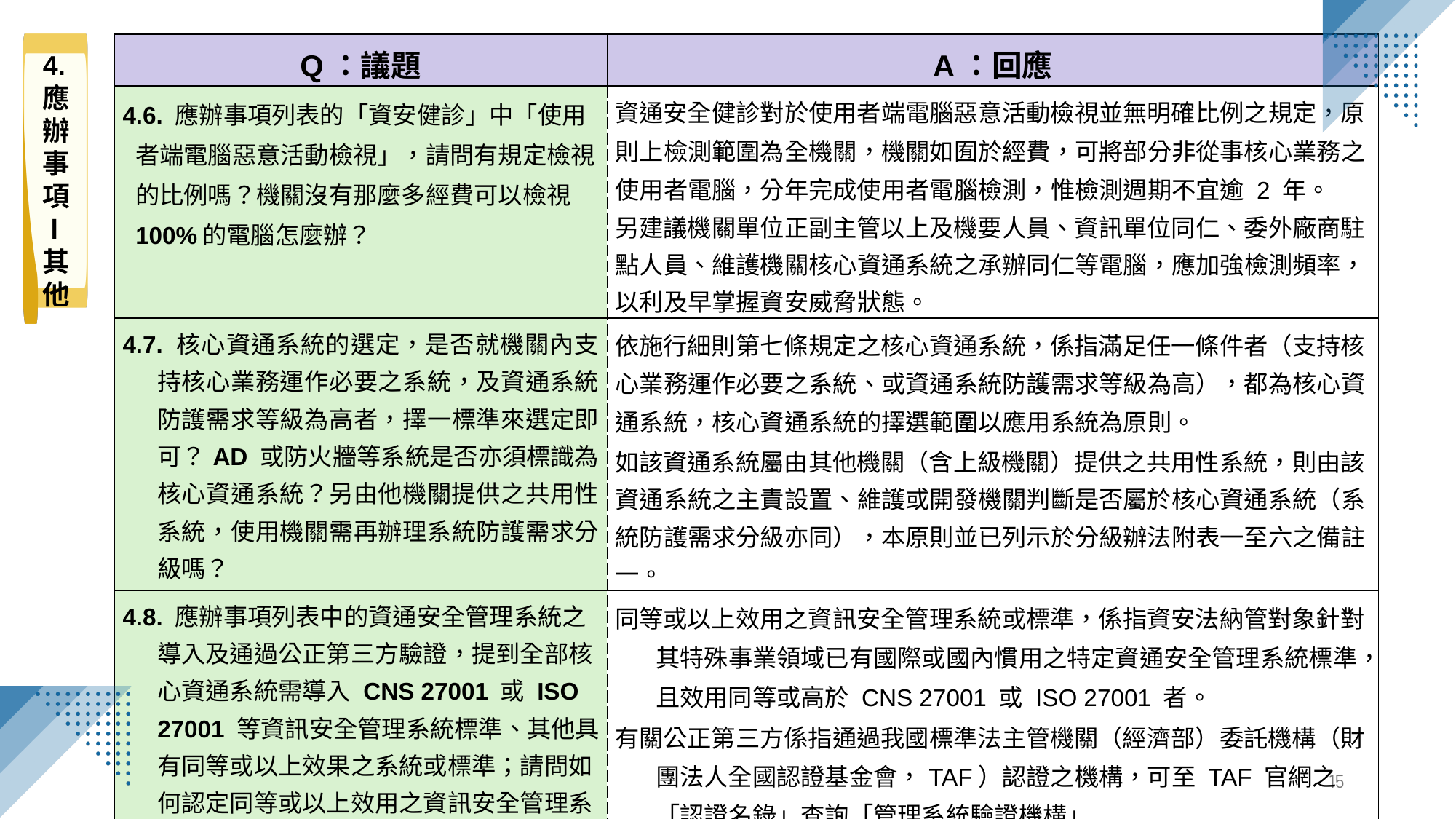

4.應辦事項
 l
其他

| Q：議題 | A：回應 |
| --- | --- |
| 4.6. 應辦事項列表的「資安健診」中「使用者端電腦惡意活動檢視」，請問有規定檢視的比例嗎？機關沒有那麼多經費可以檢視100%的電腦怎麼辦？ | 資通安全健診對於使用者端電腦惡意活動檢視並無明確比例之規定，原則上檢測範圍為全機關，機關如囿於經費，可將部分非從事核心業務之使用者電腦，分年完成使用者電腦檢測，惟檢測週期不宜逾 2 年。 另建議機關單位正副主管以上及機要人員、資訊單位同仁、委外廠商駐點人員、維護機關核心資通系統之承辦同仁等電腦，應加強檢測頻率，以利及早掌握資安威脅狀態。 |
| 4.7. 核心資通系統的選定，是否就機關內支持核心業務運作必要之系統，及資通系統防護需求等級為高者，擇一標準來選定即可？AD 或防火牆等系統是否亦須標識為核心資通系統？另由他機關提供之共用性系統，使用機關需再辦理系統防護需求分級嗎？ | 依施行細則第七條規定之核心資通系統，係指滿足任一條件者（支持核心業務運作必要之系統、或資通系統防護需求等級為高），都為核心資通系統，核心資通系統的擇選範圍以應用系統為原則。 如該資通系統屬由其他機關（含上級機關）提供之共用性系統，則由該資通系統之主責設置、維護或開發機關判斷是否屬於核心資通系統（系統防護需求分級亦同），本原則並已列示於分級辦法附表一至六之備註一。 |
| 4.8. 應辦事項列表中的資通安全管理系統之導入及通過公正第三方驗證，提到全部核心資通系統需導入 CNS 27001 或 ISO 27001 等資訊安全管理系統標準、其他具有同等或以上效果之系統或標準；請問如何認定同等或以上效用之資訊安全管理系統或標準？另所謂公正第三方驗證之「公正第三方」，是指那些機構？ | 同等或以上效用之資訊安全管理系統或標準，係指資安法納管對象針對其特殊事業領域已有國際或國內慣用之特定資通安全管理系統標準，且效用同等或高於 CNS 27001 或 ISO 27001 者。 有關公正第三方係指通過我國標準法主管機關（經濟部）委託機構（財團法人全國認證基金會，TAF）認證之機構，可至 TAF 官網之「認證名錄」查詢「管理系統驗證機構」 （ https://www.taftw.org.tw/directory/scheme/ msv）。 考量第三方驗證作業之公正性及獨立性，機關如委外辦理 ISMS 輔導及驗證時，輔導案及驗證案之服務契約，應分別招標。 |

15